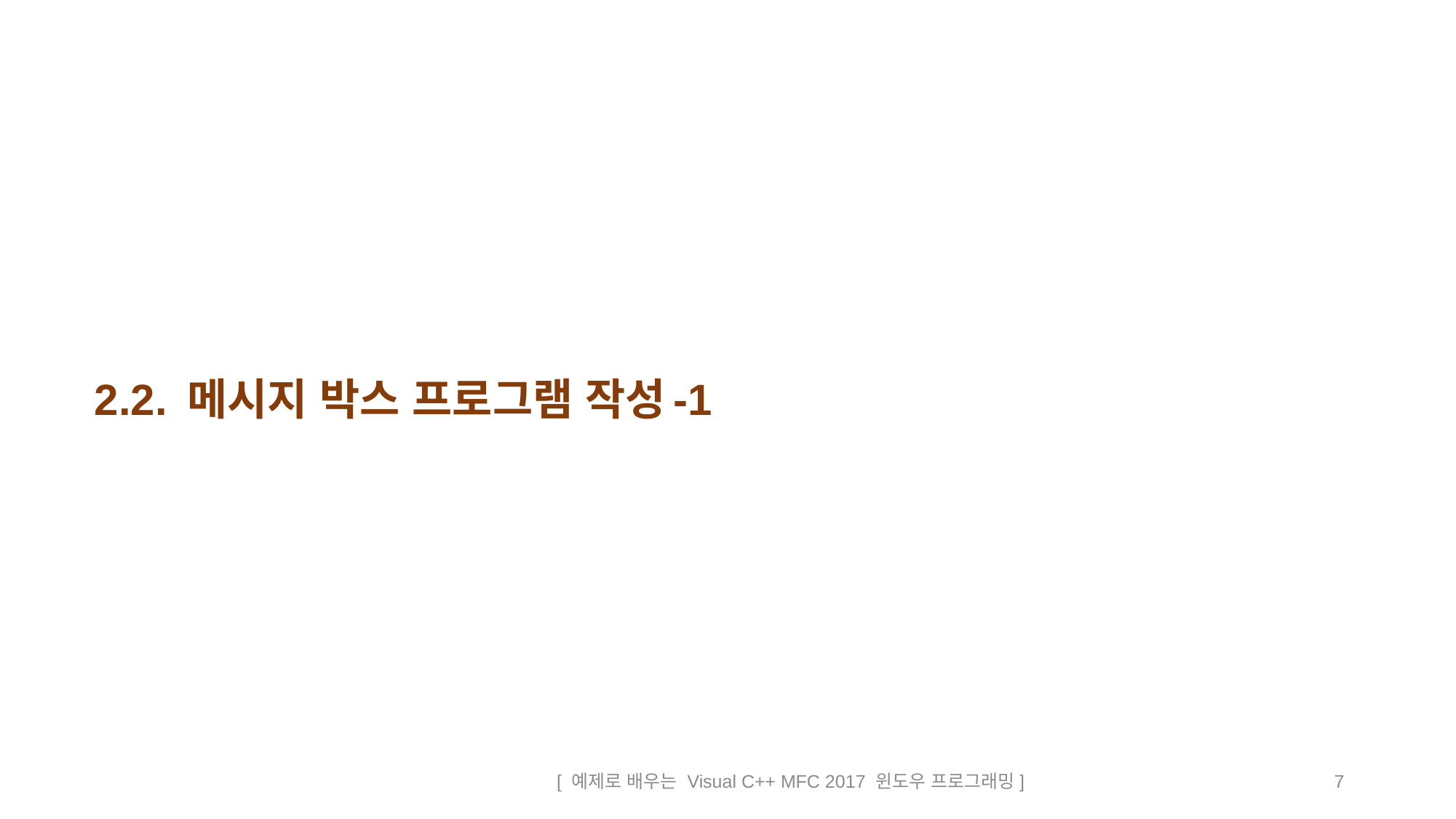

# 2.2. 메시지 박스 프로그램 작성-1
[ 예제로 배우는 Visual C++ MFC 2017 윈도우 프로그래밍]
7